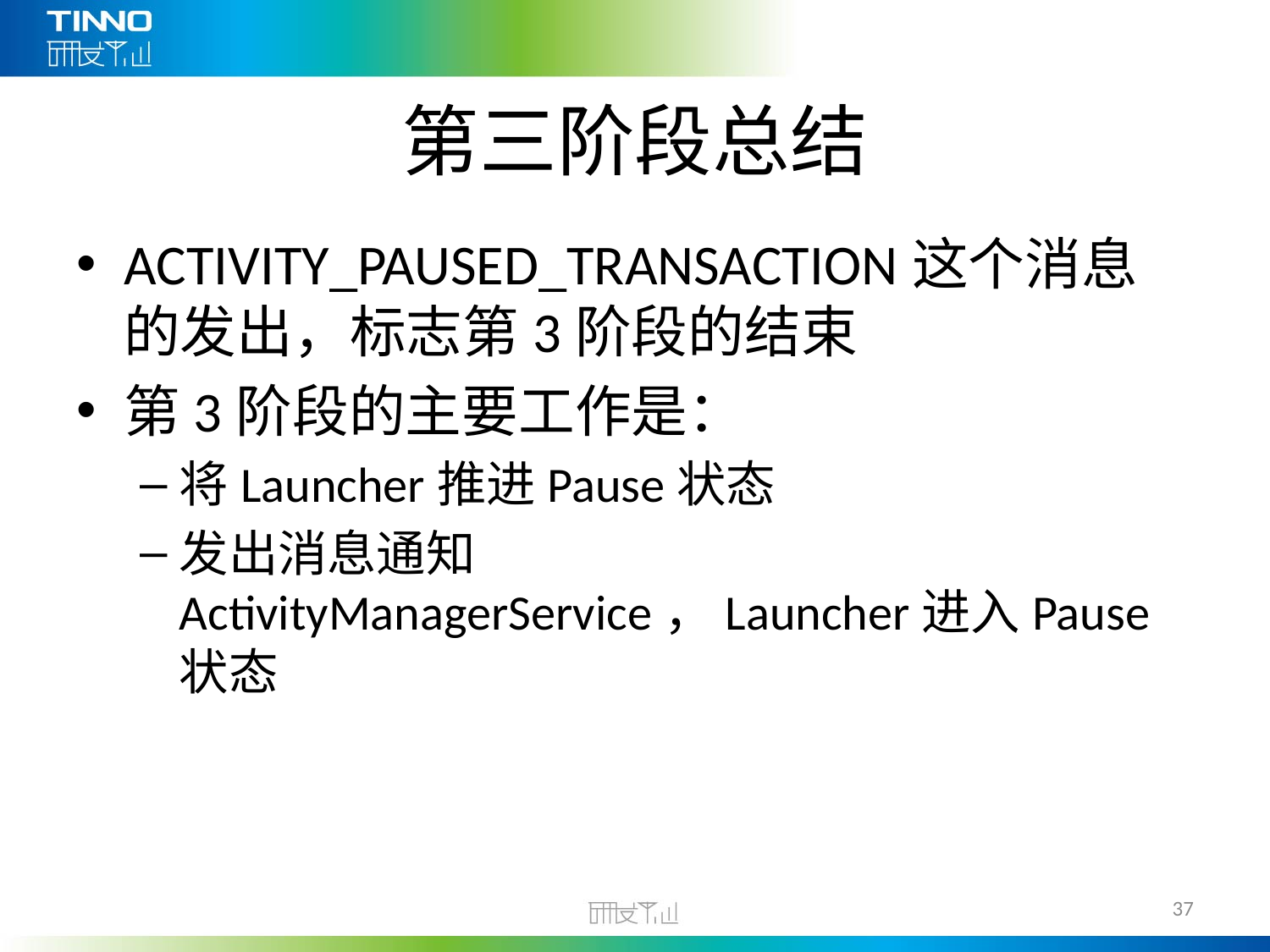

# 第三阶段总结
ACTIVITY_PAUSED_TRANSACTION这个消息的发出，标志第3阶段的结束
第3阶段的主要工作是：
将Launcher推进Pause状态
发出消息通知ActivityManagerService，Launcher进入Pause状态

37